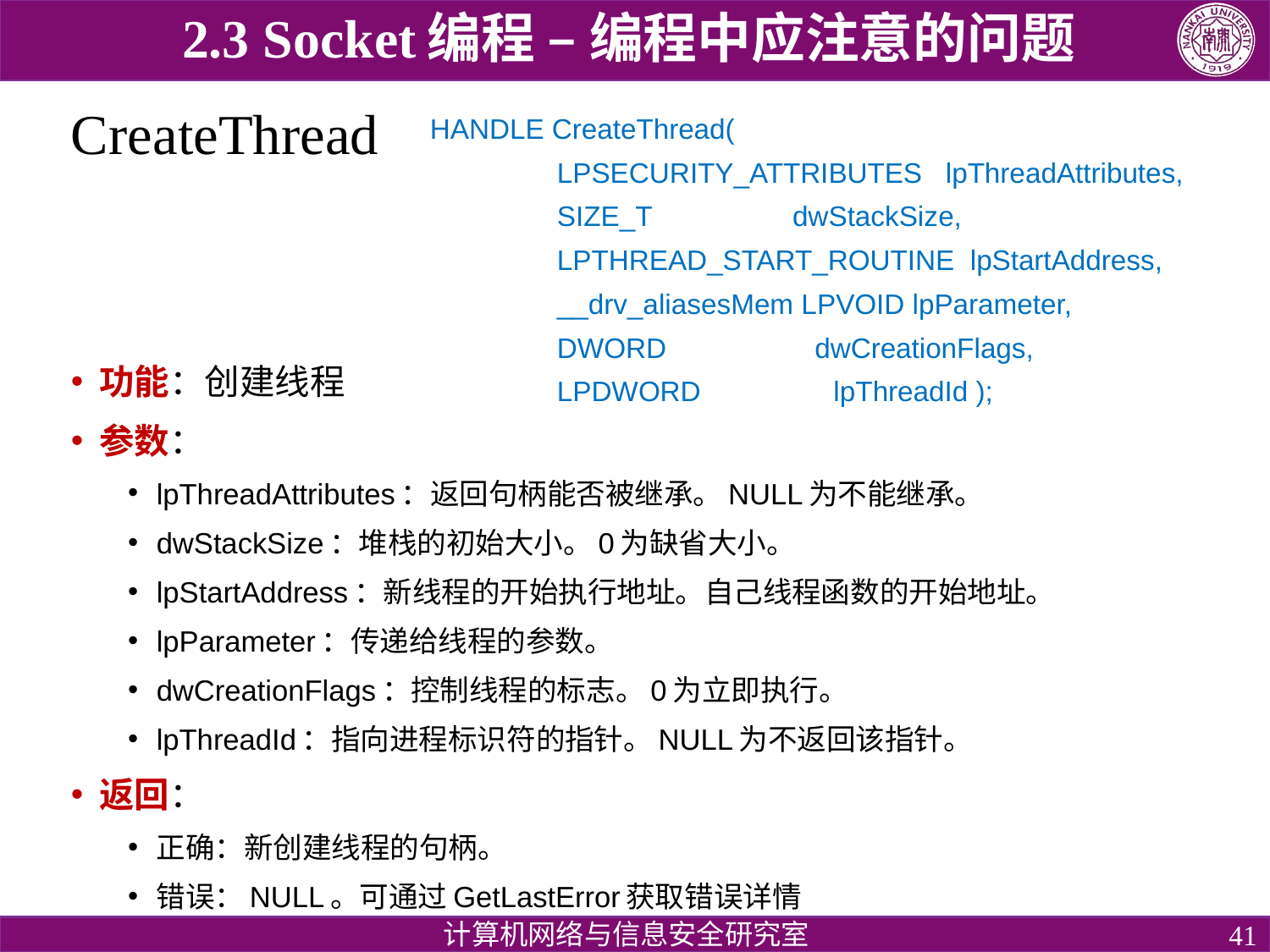

2.3 Socket编程 – 编程中应注意的问题
HANDLE CreateThread(
  	LPSECURITY_ATTRIBUTES   lpThreadAttributes,
  	SIZE_T                  dwStackSize,
  	LPTHREAD_START_ROUTINE  lpStartAddress,
  	__drv_aliasesMem LPVOID lpParameter,
  	DWORD                   dwCreationFlags,
  	LPDWORD                 lpThreadId );
# CreateThread
功能：创建线程
参数：
lpThreadAttributes：返回句柄能否被继承。NULL为不能继承。
dwStackSize：堆栈的初始大小。0为缺省大小。
lpStartAddress：新线程的开始执行地址。自己线程函数的开始地址。
lpParameter：传递给线程的参数。
dwCreationFlags：控制线程的标志。0为立即执行。
lpThreadId：指向进程标识符的指针。NULL为不返回该指针。
返回：
正确：新创建线程的句柄。
错误：NULL。可通过GetLastError获取错误详情